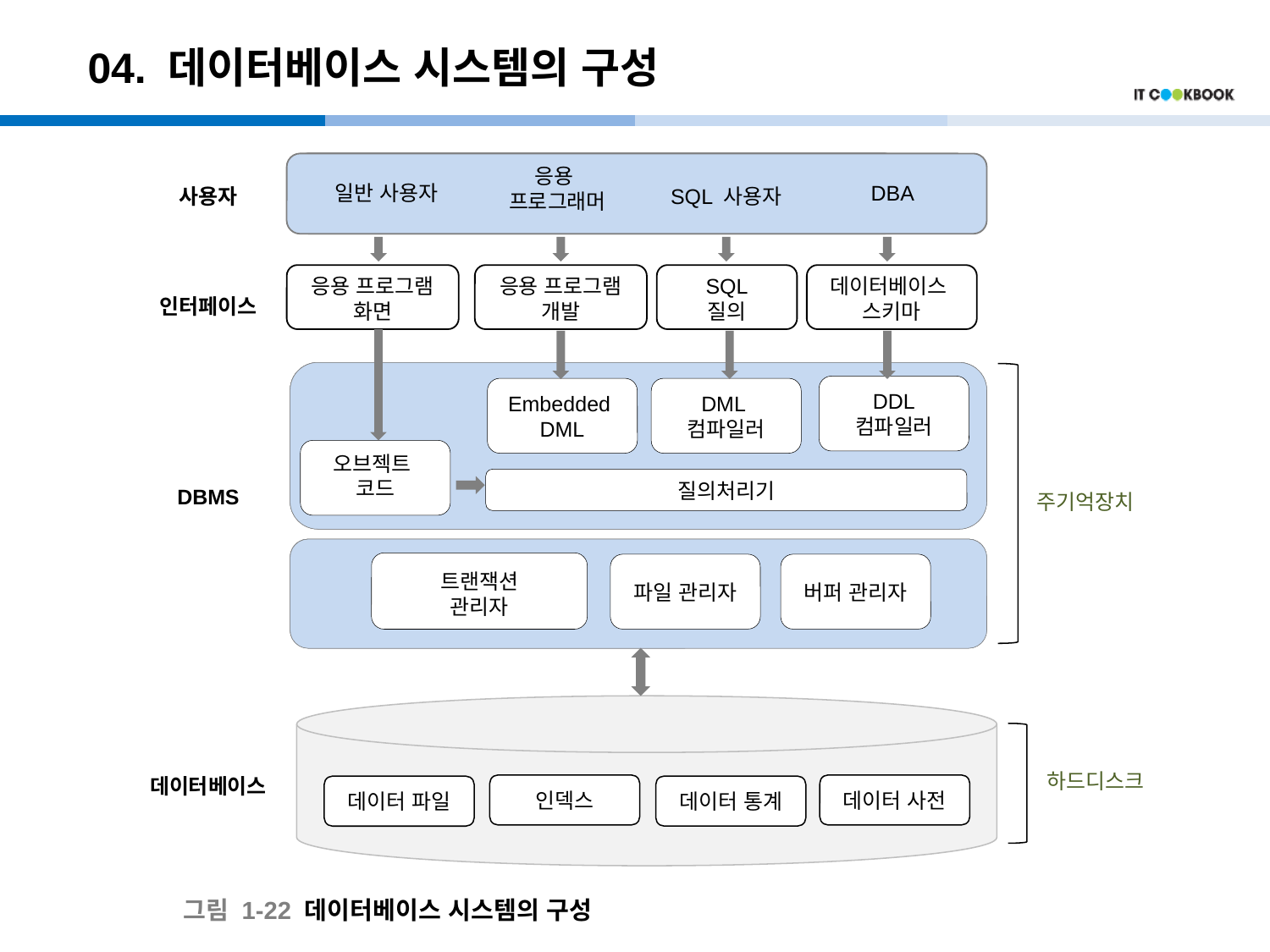

# 04. 데이터베이스 시스템의 구성

응용
프로그래머
일반 사용자
DBA
SQL 사용자
사용자

응용 프로그램 화면
응용 프로그램
개발
SQL
질의
데이터베이스
스키마

인터페이스

DDL
컴파일러
Embedded
DML
DML
컴파일러

오브젝트
코드

질의처리기

주기억장치
DBMS

트랜잭션
관리자
파일 관리자
버퍼 관리자

하드디스크
데이터베이스
인덱스
데이터 사전
데이터 통계
데이터 파일
그림 1-22 데이터베이스 시스템의 구성